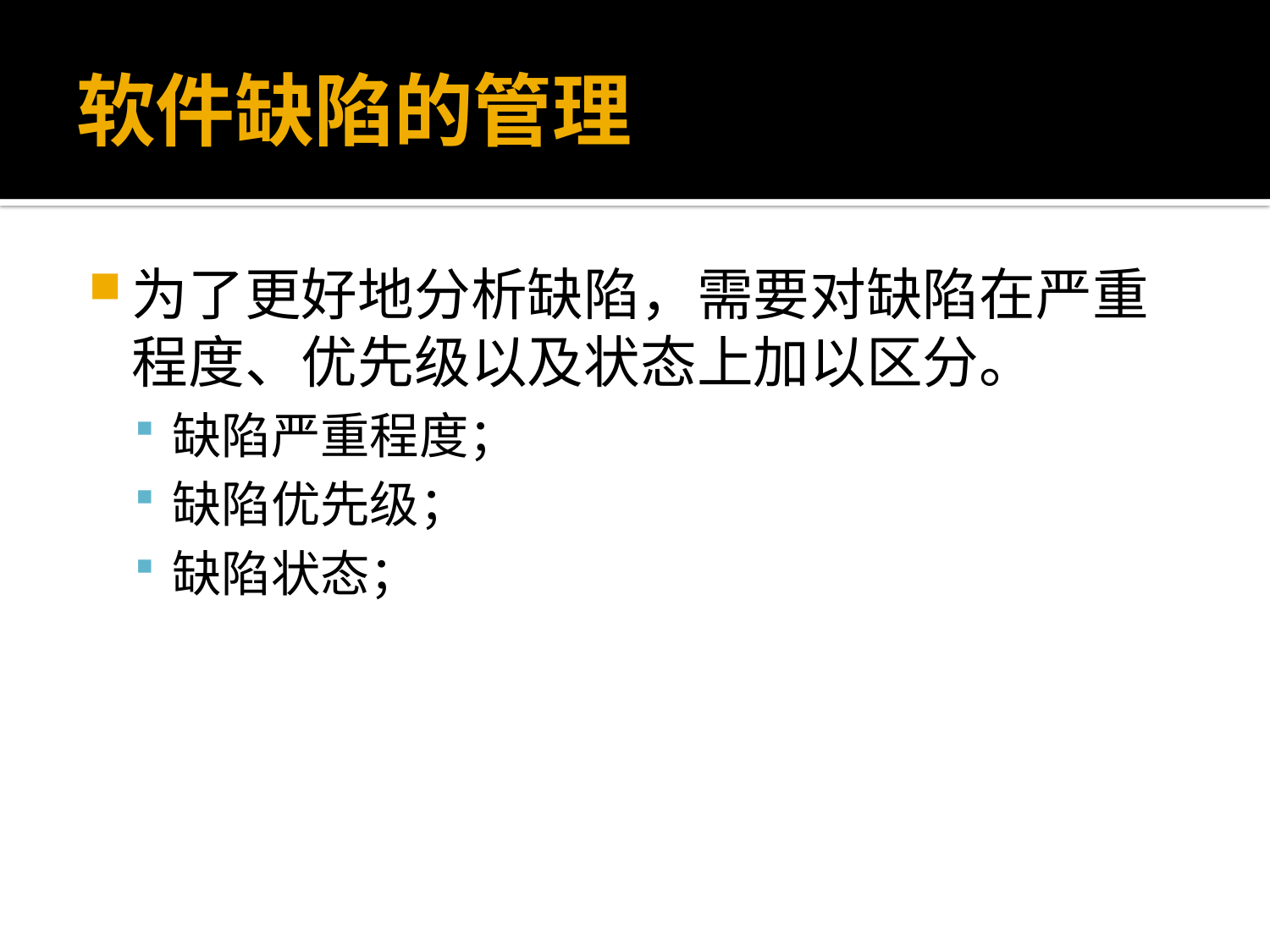

# 软件缺陷的管理
为了更好地分析缺陷，需要对缺陷在严重程度、优先级以及状态上加以区分。
缺陷严重程度；
缺陷优先级；
缺陷状态；